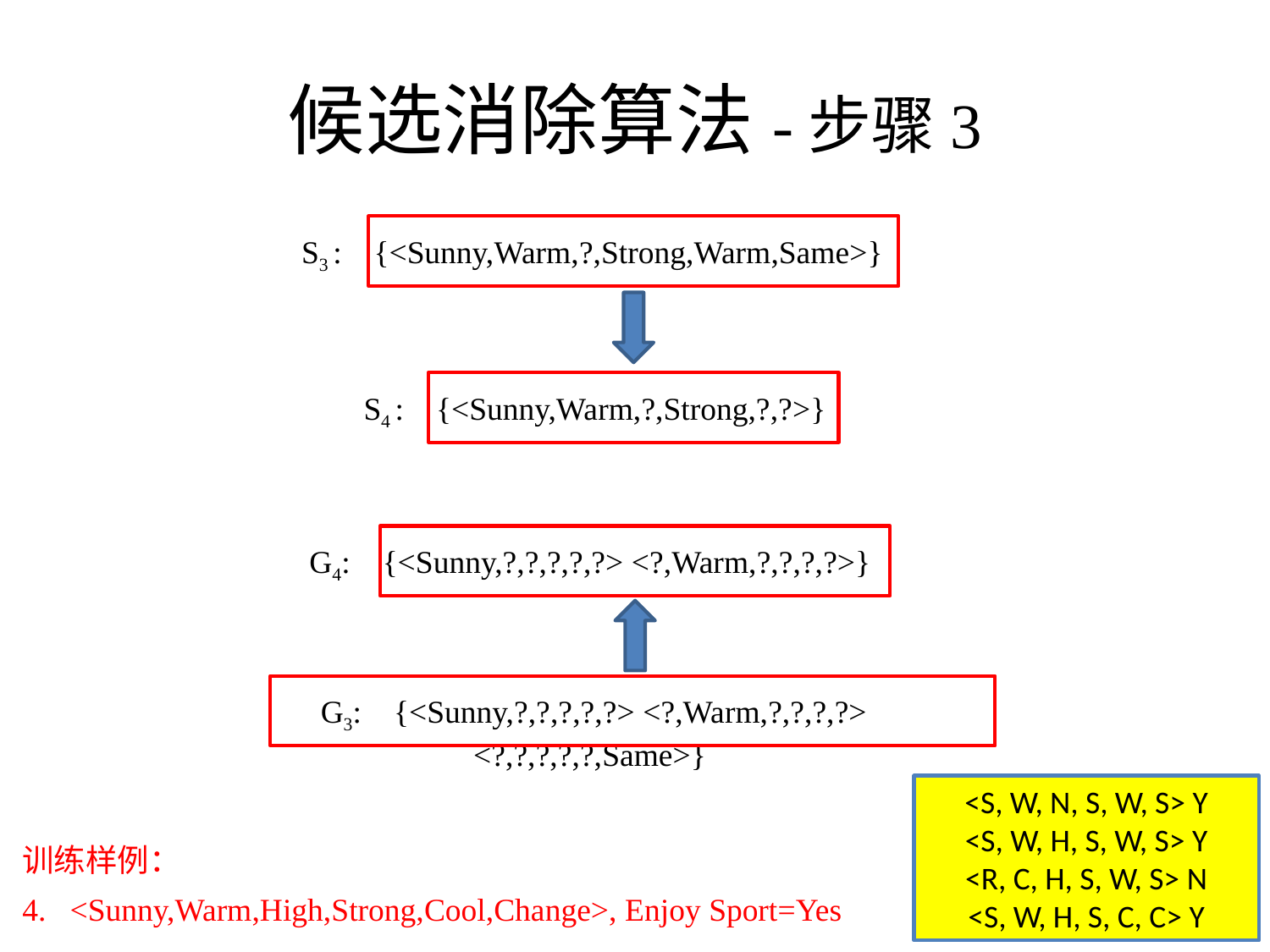

# 候选消除算法-步骤3

S3 :    {<Sunny,Warm,?,Strong,Warm,Same>}

S4 :    {<Sunny,Warm,?,Strong,?,?>}

 G4:    {<Sunny,?,?,?,?,?> <?,Warm,?,?,?,?>}

 G3:    {<Sunny,?,?,?,?,?> <?,Warm,?,?,?,?> <?,?,?,?,?,Same>}
<S, W, N, S, W, S> Y
<S, W, H, S, W, S> Y
<R, C, H, S, W, S> N
<S, W, H, S, C, C> Y
训练样例：
<Sunny,Warm,High,Strong,Cool,Change>, Enjoy Sport=Yes